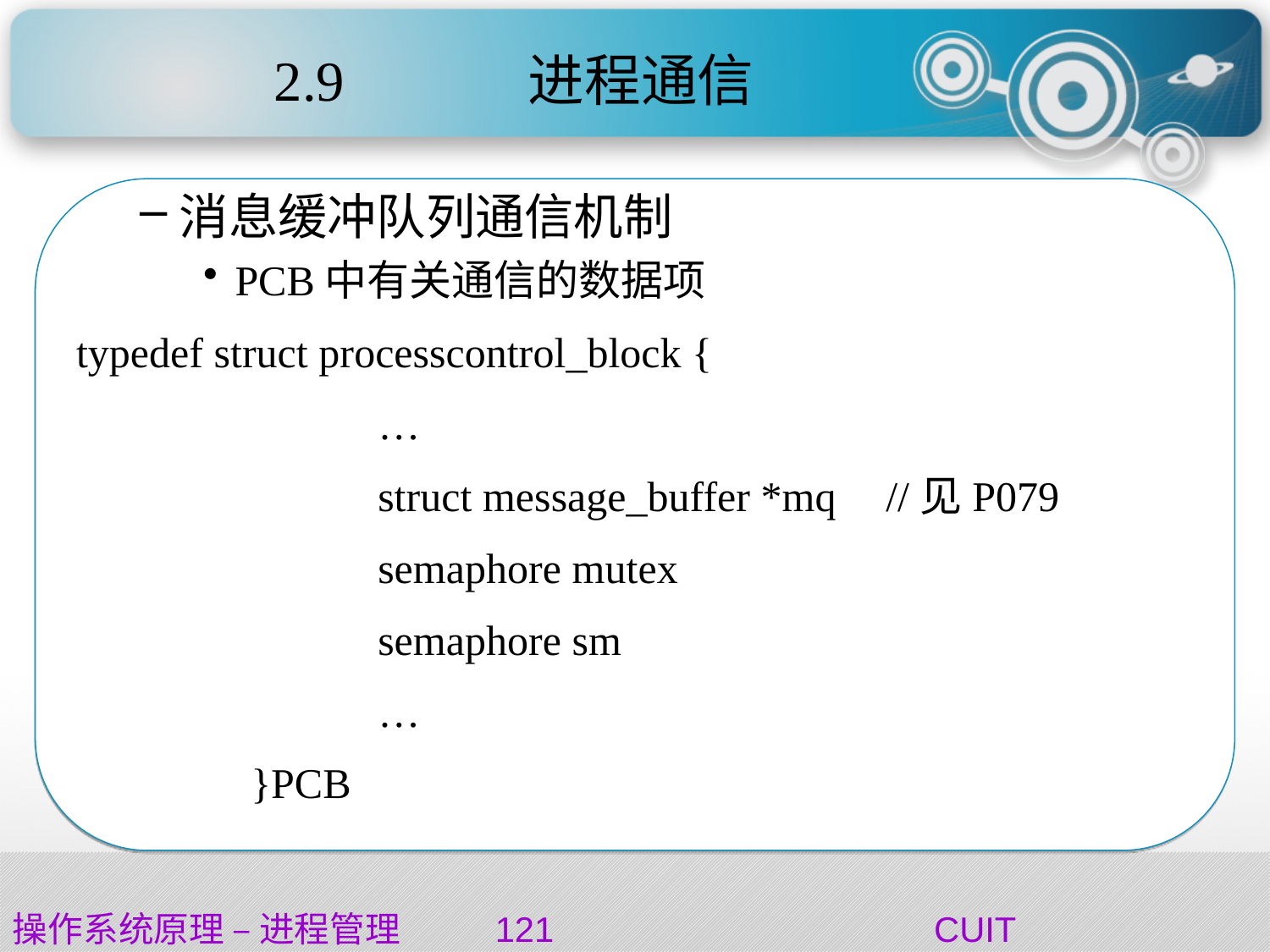

# 2.9		进程通信
消息缓冲队列通信机制
PCB中有关通信的数据项
typedef struct processcontrol_block {
			…
			struct message_buffer *mq	//见P079
			semaphore mutex
			semaphore sm
			…
		}PCB